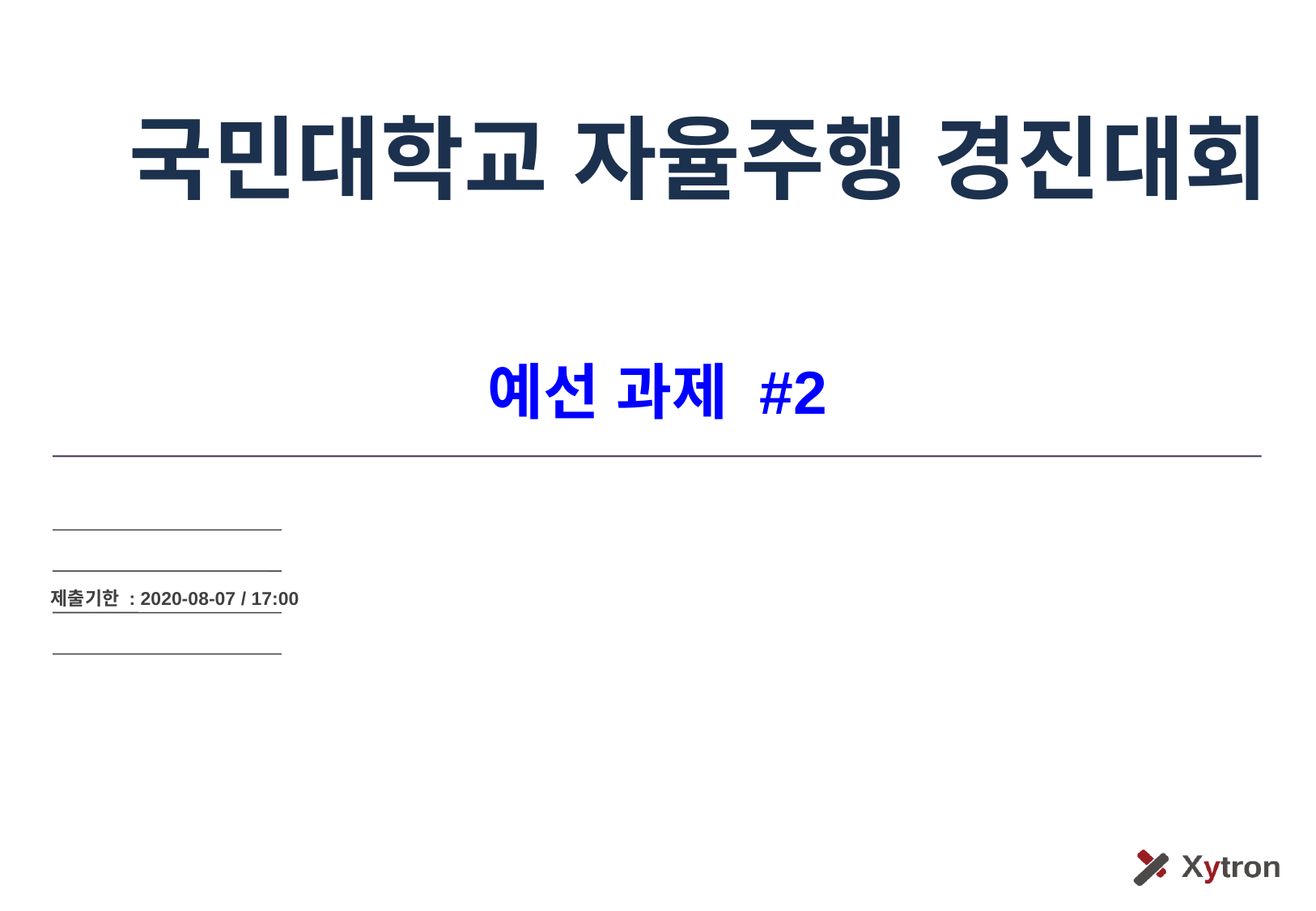

국민대학교 자율주행 경진대회
예선 과제 #2
제출기한 : 2020-08-07 / 17:00